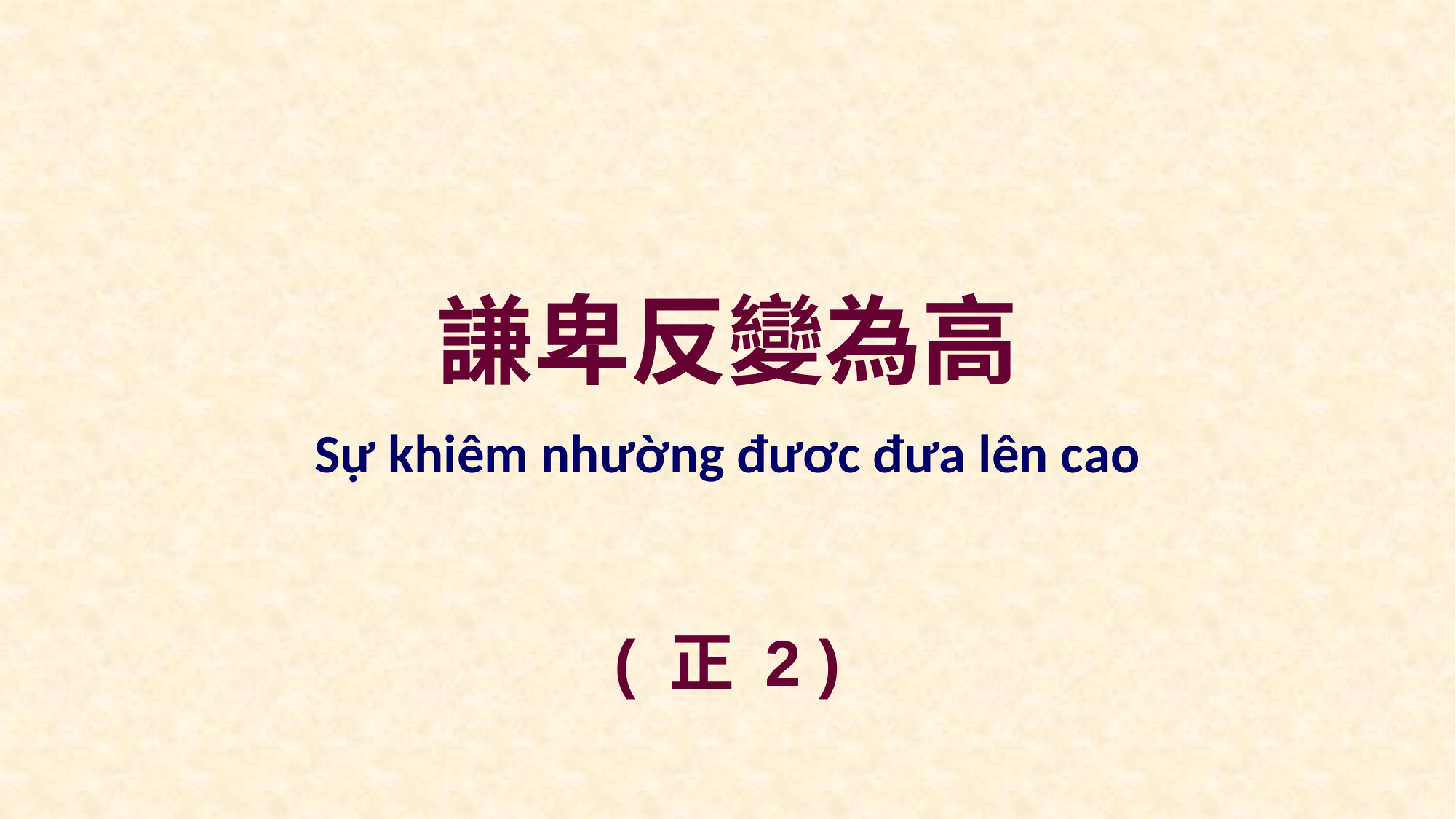

謙卑反變為高
Sự khiêm nhường đươc đưa lên cao
( 正 2 )